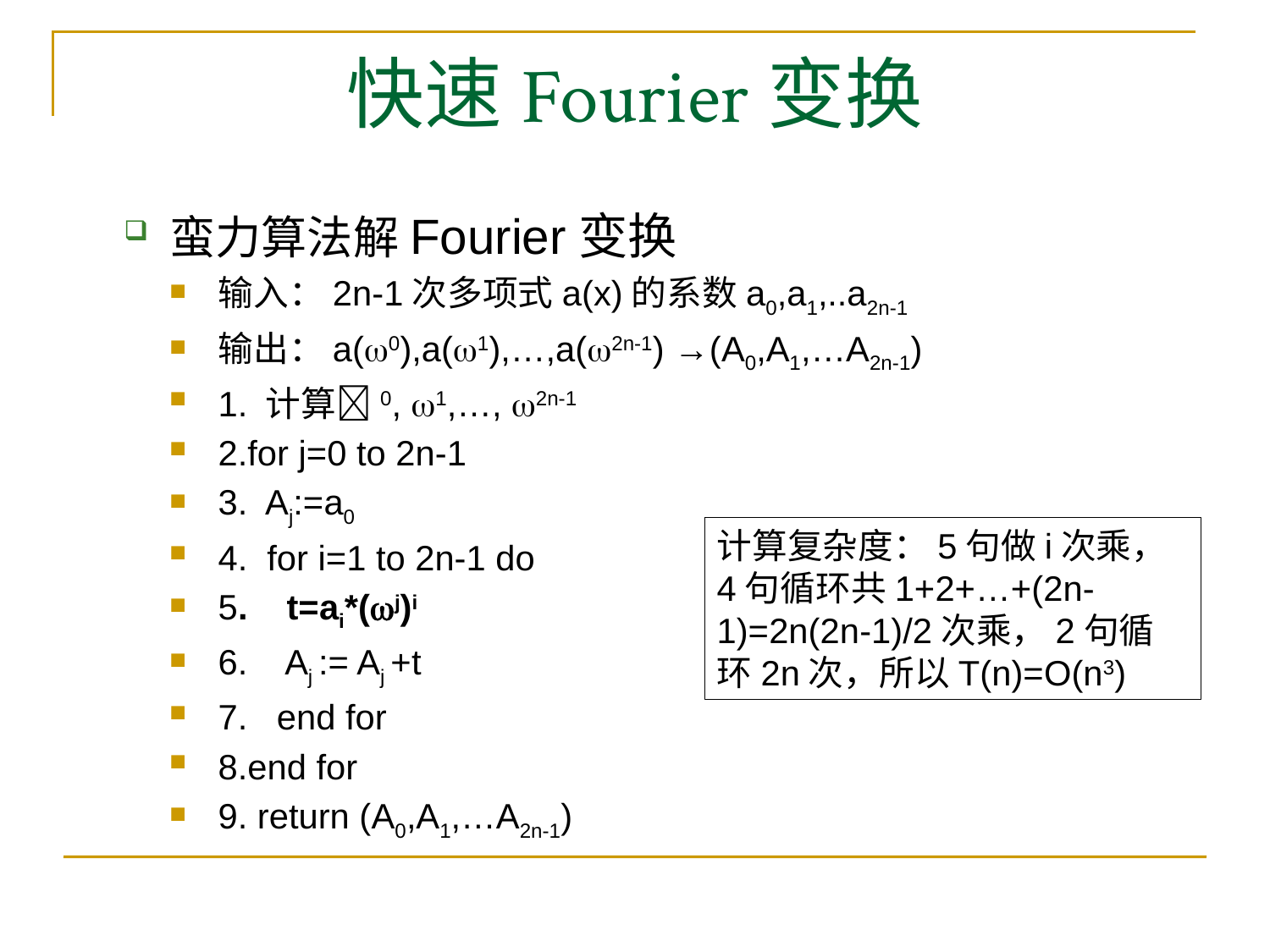

# 快速Fourier变换
蛮力算法解Fourier变换
输入：2n-1次多项式a(x)的系数a0,a1,..a2n-1
输出：a(ω0),a(ω1),…,a(ω2n-1) →(A0,A1,…A2n-1)
1. 计算ω0, ω1,…, ω2n-1
2.for j=0 to 2n-1
3.  Aj:=a0
4.  for i=1 to 2n-1 do
5.    t=ai*(ωj)i
6.    Aj := Aj +t
7.   end for
8.end for
9. return (A0,A1,…A2n-1)
计算复杂度：5句做i次乘，4句循环共1+2+…+(2n-1)=2n(2n-1)/2次乘，2句循环2n次，所以T(n)=O(n3)